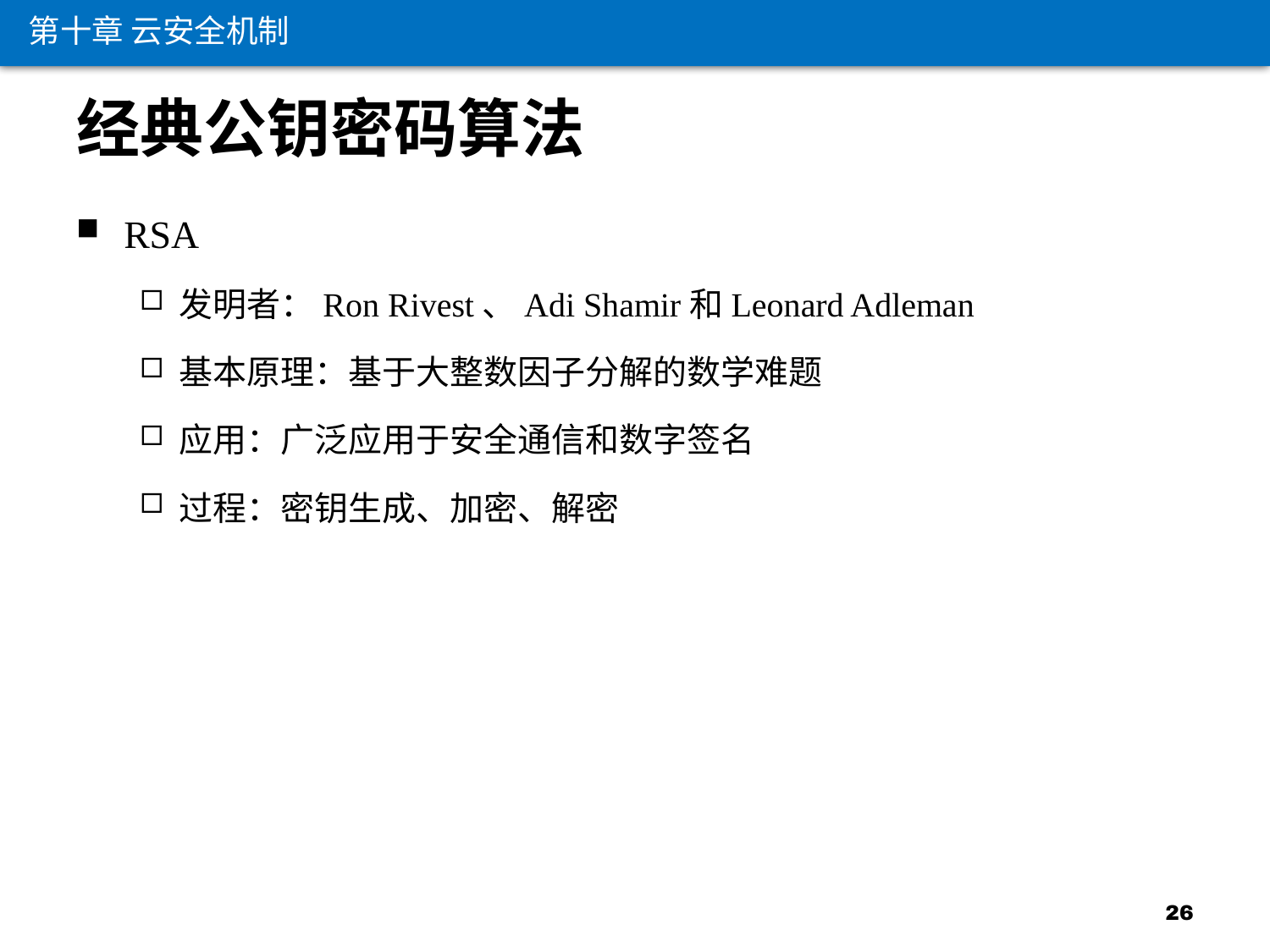

第十章 云安全机制
经典公钥密码算法
RSA
发明者：Ron Rivest、Adi Shamir和Leonard Adleman
基本原理：基于大整数因子分解的数学难题
应用：广泛应用于安全通信和数字签名
过程：密钥生成、加密、解密
26